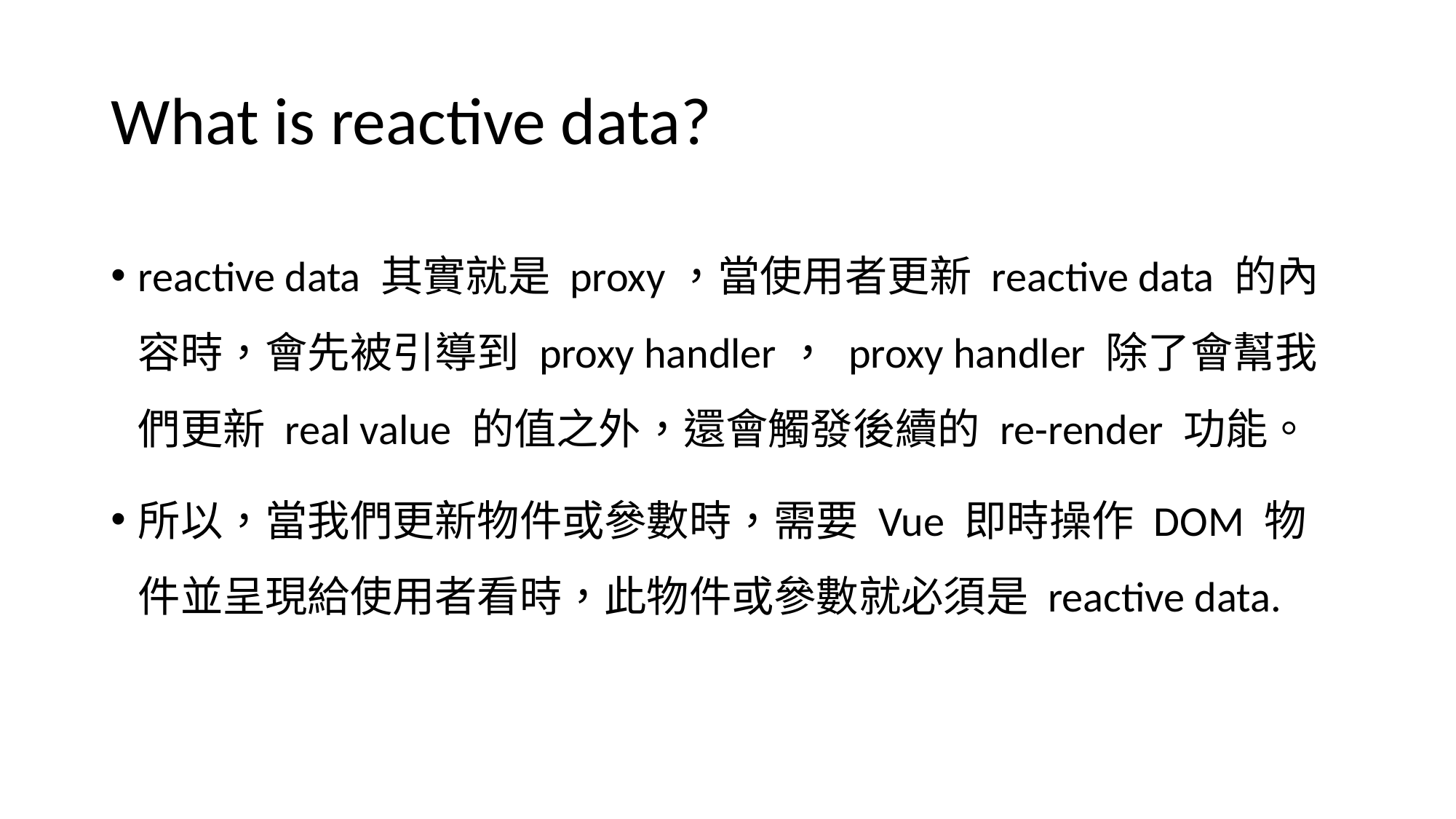

# What is reactive data?
reactive data 其實就是 proxy，當使用者更新 reactive data 的內容時，會先被引導到 proxy handler， proxy handler 除了會幫我們更新 real value 的值之外，還會觸發後續的 re-render 功能。
所以，當我們更新物件或參數時，需要 Vue 即時操作 DOM 物件並呈現給使用者看時，此物件或參數就必須是 reactive data.